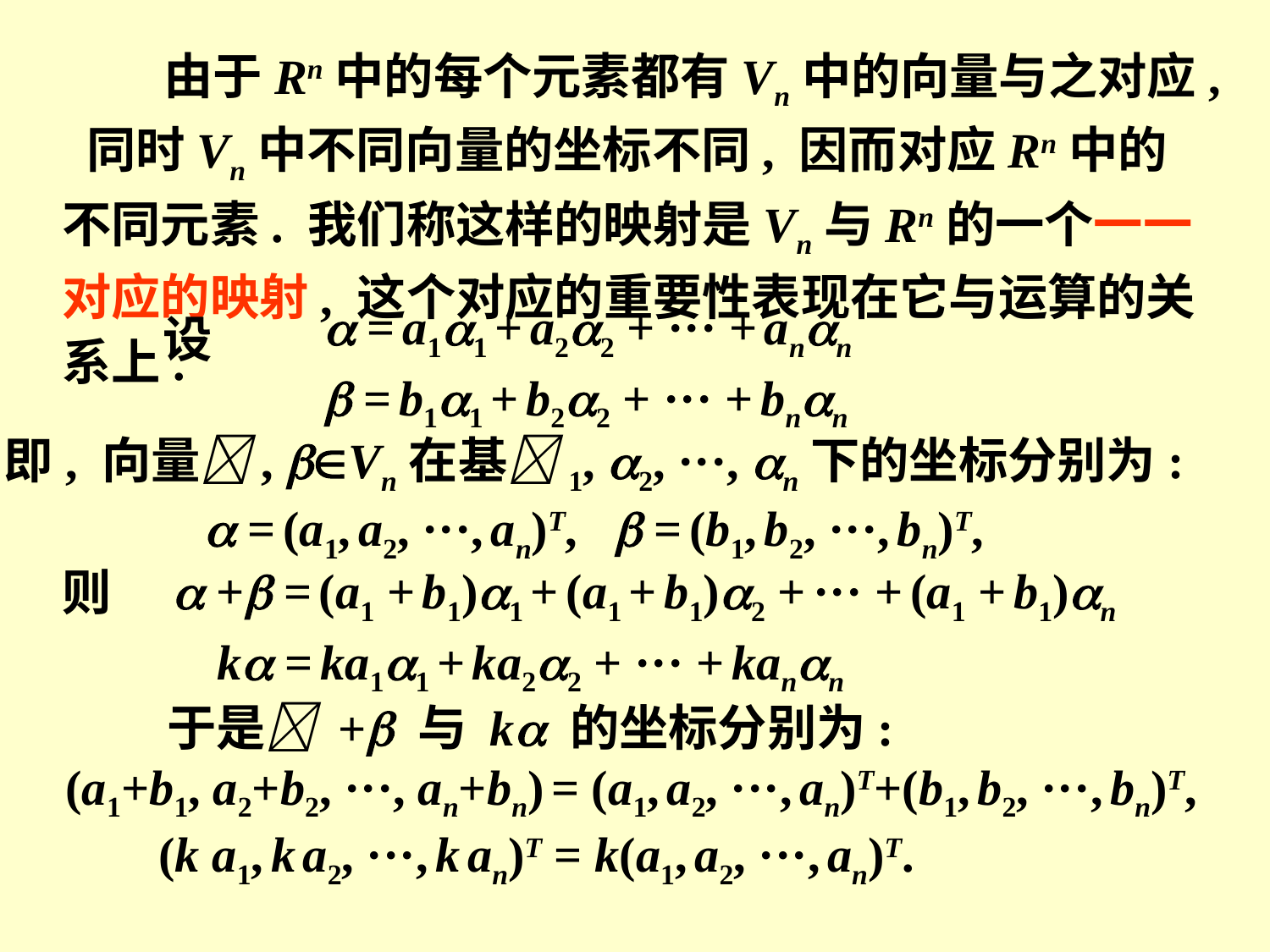

由于Rn中的每个元素都有Vn中的向量与之对应, 同时Vn中不同向量的坐标不同, 因而对应Rn中的不同元素. 我们称这样的映射是Vn与Rn的一个一一对应的映射, 这个对应的重要性表现在它与运算的关系上.
α = a1α1 + a2α2 + ··· + anαn
β = b1α1 + b2α2 + ··· + bnαn
设
即, 向量α, β∈Vn在基α1, α2, ···, αn下的坐标分别为:
α = (a1, a2, ···, an)T,   β = (b1, b2, ···, bn)T,
α +β = (a1 + b1)α1 + (a1 + b1)α2 + ··· + (a1 + b1)αn
    kα = ka1α1 + ka2α2 + ··· + kanαn
则
        于是α +β 与 kα 的坐标分别为:
(a1+b1, a2+b2, ···, an+bn) = (a1, a2, ···, an)T+(b1, b2, ···, bn)T,
        (k a1, k a2, ···, k an)T = k(a1, a2, ···, an)T.